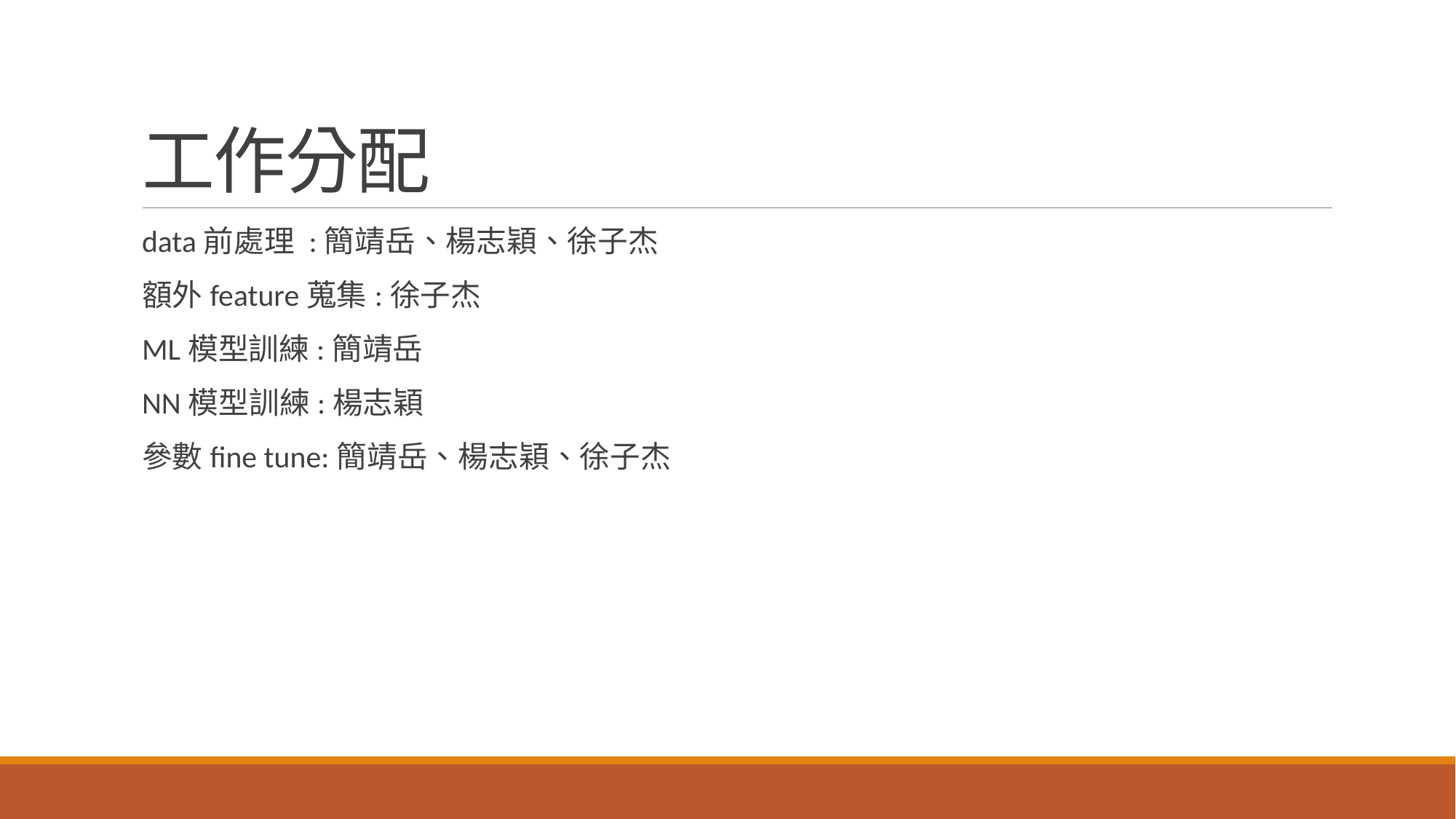

# 工作分配
data前處理 :簡靖岳、楊志穎、徐子杰
額外feature蒐集:徐子杰
ML模型訓練:簡靖岳
NN模型訓練:楊志穎
參數fine tune:簡靖岳、楊志穎、徐子杰